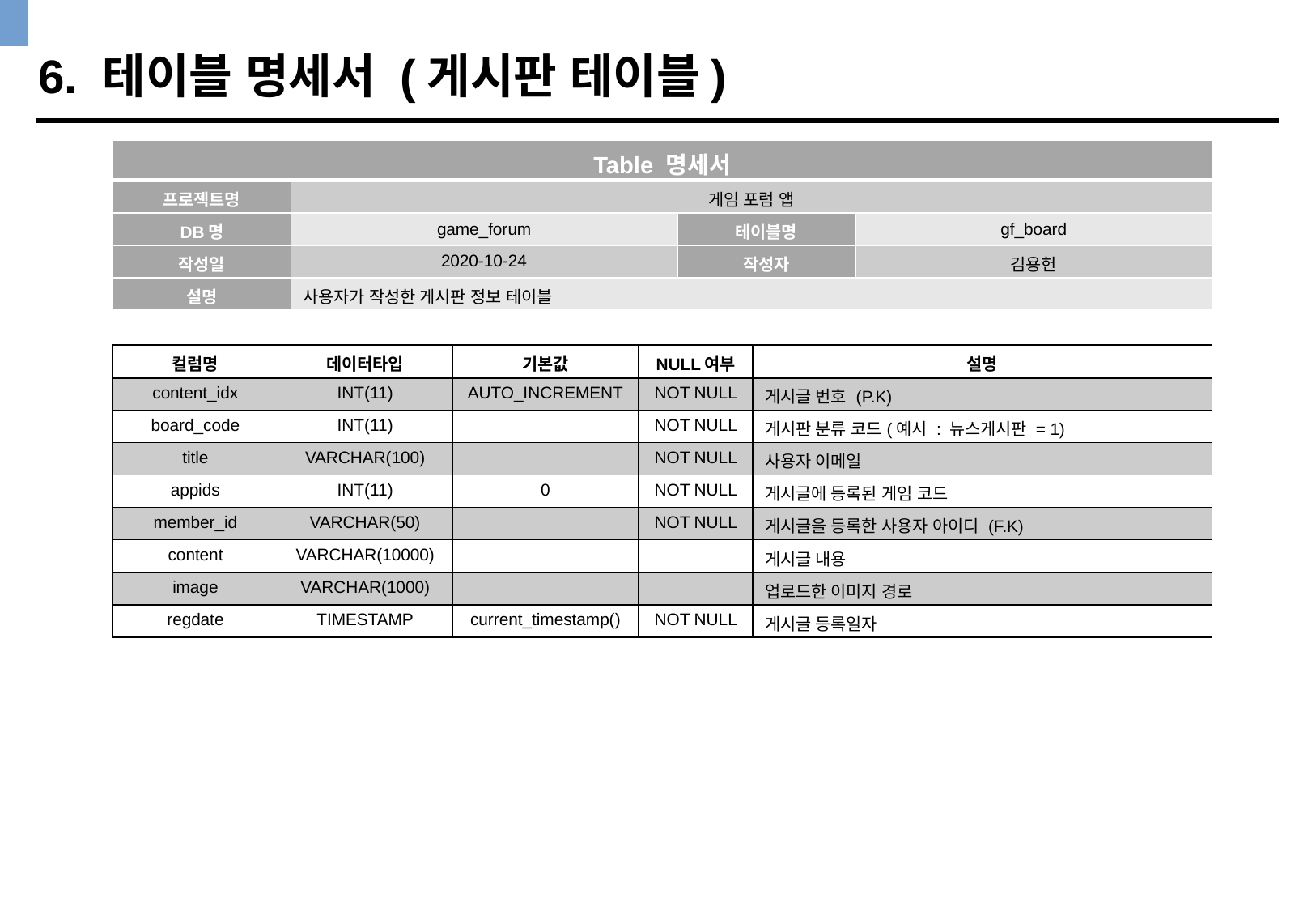

6. 테이블 명세서 (게시판 테이블)
| Table 명세서 |  |  |  |
| --- | --- | --- | --- |
| 프로젝트명 | 게임 포럼 앱 |  |  |
| DB명 | game\_forum | 테이블명 | gf\_board |
| 작성일 | 2020-10-24 | 작성자 | 김용헌 |
| 설명 | 사용자가 작성한 게시판 정보 테이블 |  |  |
| 컬럼명 | 데이터타입 | 기본값 | NULL여부 | 설명 |
| --- | --- | --- | --- | --- |
| content\_idx | INT(11) | AUTO\_INCREMENT | NOT NULL | 게시글 번호 (P.K) |
| board\_code | INT(11) |  | NOT NULL | 게시판 분류 코드(예시 : 뉴스게시판 = 1) |
| title | VARCHAR(100) |  | NOT NULL | 사용자 이메일 |
| appids | INT(11) | 0 | NOT NULL | 게시글에 등록된 게임 코드 |
| member\_id | VARCHAR(50) |  | NOT NULL | 게시글을 등록한 사용자 아이디 (F.K) |
| content | VARCHAR(10000) |  |  | 게시글 내용 |
| image | VARCHAR(1000) |  |  | 업로드한 이미지 경로 |
| regdate | TIMESTAMP | current\_timestamp() | NOT NULL | 게시글 등록일자 |